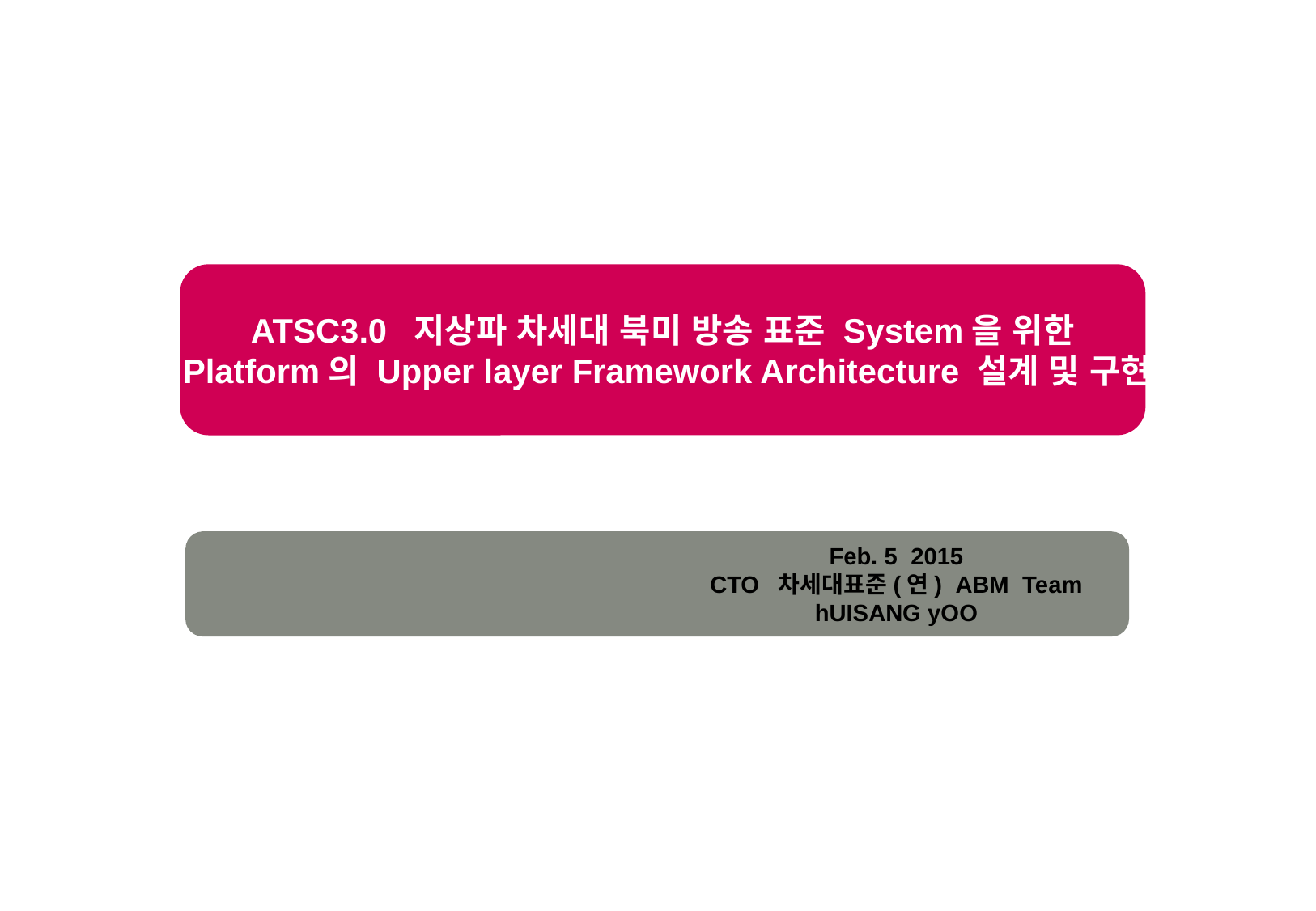

ATSC3.0  지상파 차세대 북미 방송 표준 System을 위한
Platform의 Upper layer Framework Architecture 설계 및 구현

Feb. 5  2015
CTO  차세대표준(연)  ABM  Team
hUISANG yOO